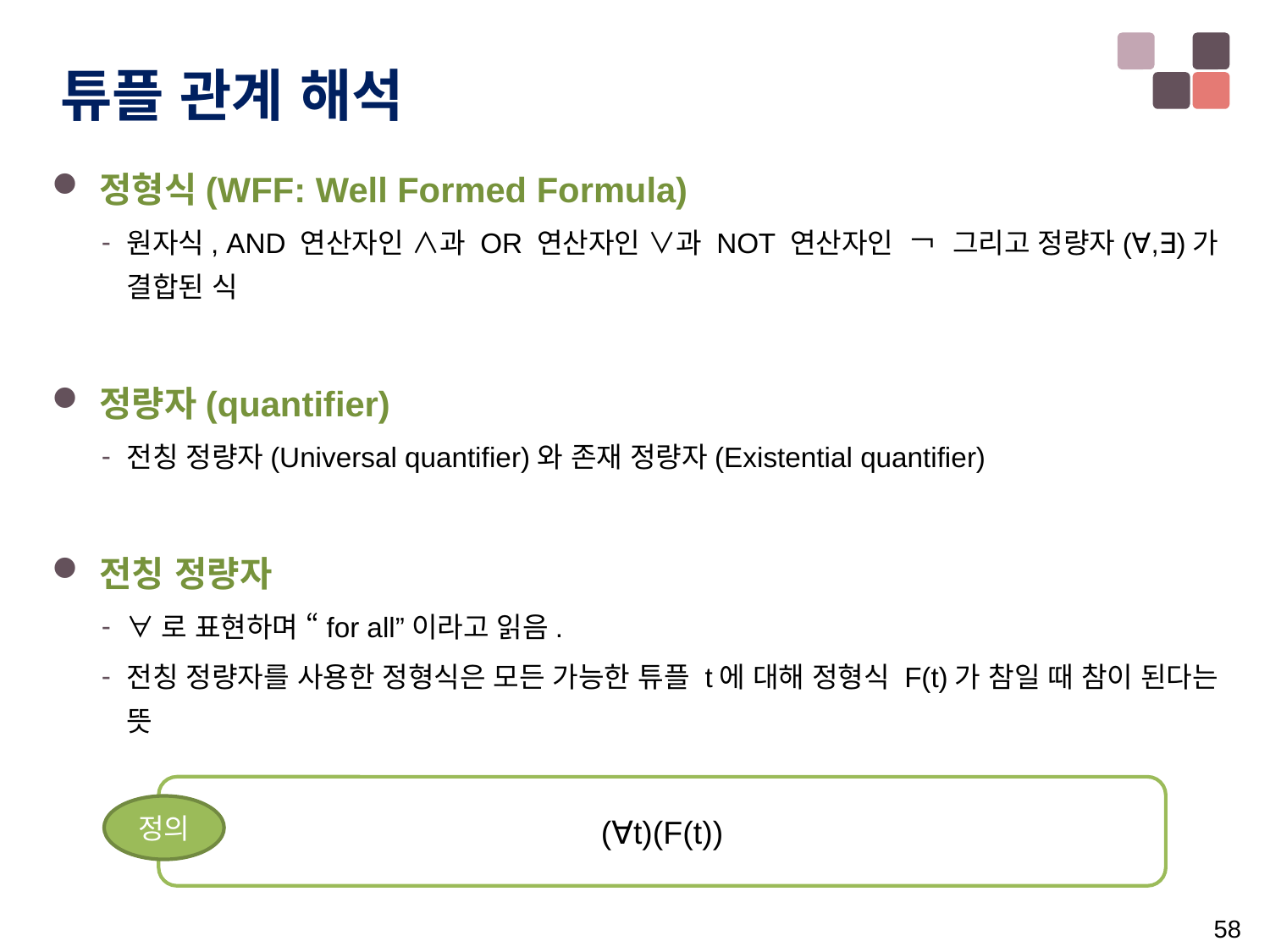

튜플 관계 해석
정형식(WFF: Well Formed Formula)
원자식, AND 연산자인 ∧과 OR 연산자인 ∨과 NOT 연산자인  ￢  그리고 정량자(∀,∃)가 결합된 식

정량자(quantifier)
전칭 정량자(Universal quantifier)와 존재 정량자(Existential quantifier)

전칭 정량자
∀로 표현하며 “for all”이라고 읽음.
전칭 정량자를 사용한 정형식은 모든 가능한 튜플 t에 대해 정형식 F(t)가 참일 때 참이 된다는 뜻

(∀t)(F(t))
정의
58